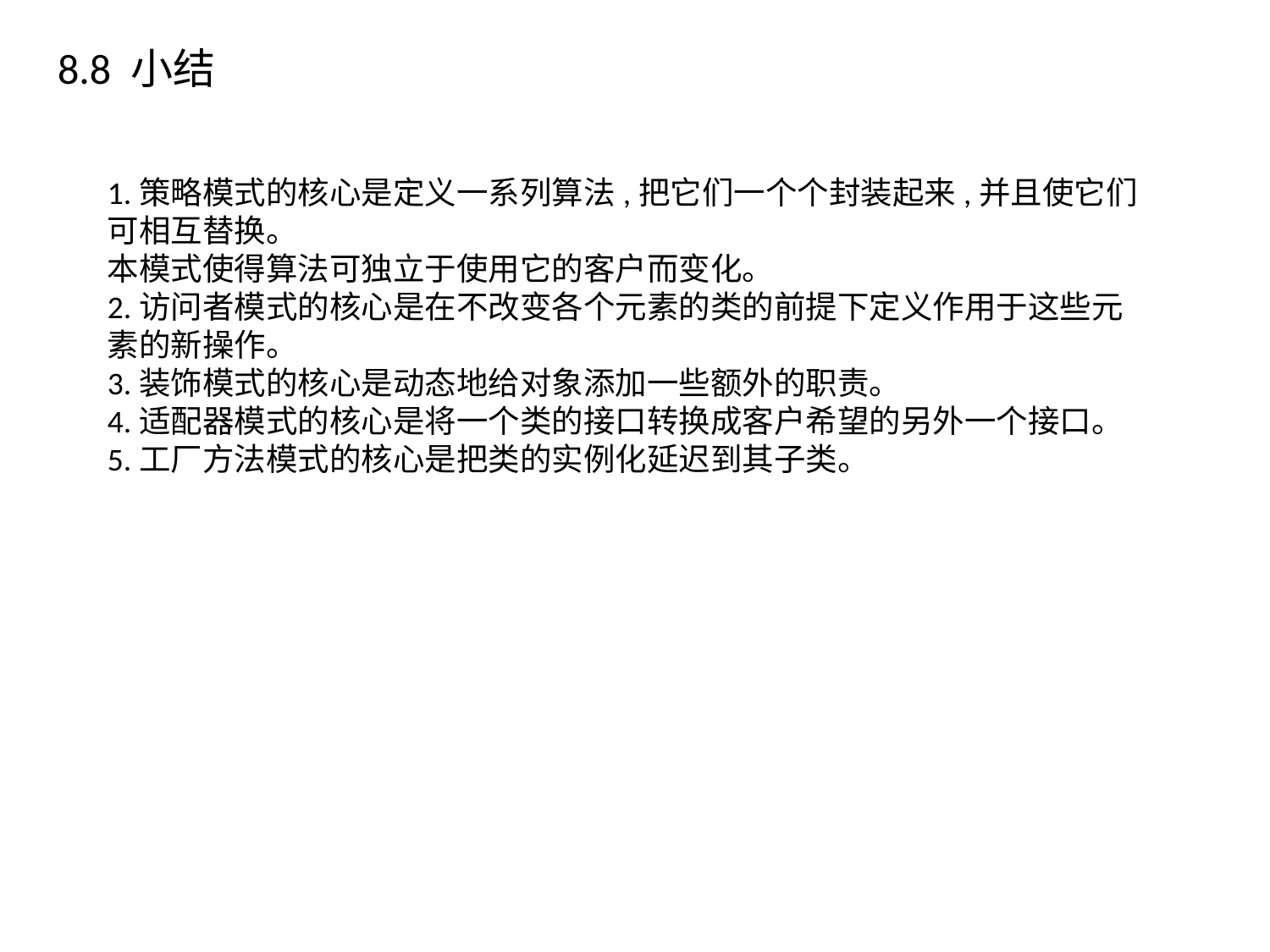

# 8.8 小结
1.策略模式的核心是定义一系列算法,把它们一个个封装起来,并且使它们可相互替换。
本模式使得算法可独立于使用它的客户而变化。
2.访问者模式的核心是在不改变各个元素的类的前提下定义作用于这些元素的新操作。
3.装饰模式的核心是动态地给对象添加一些额外的职责。
4.适配器模式的核心是将一个类的接口转换成客户希望的另外一个接口。
5.工厂方法模式的核心是把类的实例化延迟到其子类。